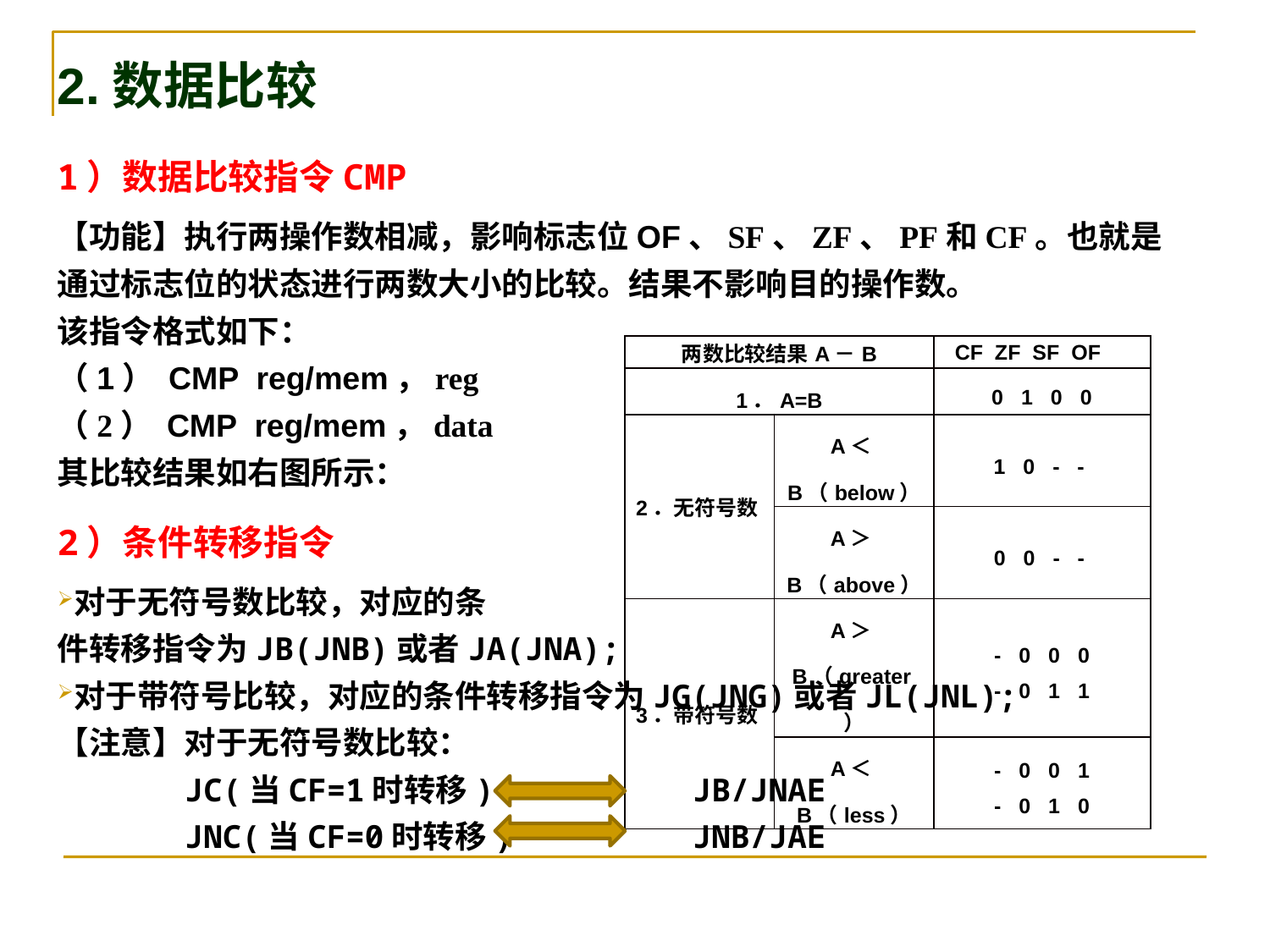

2.数据比较
1）数据比较指令CMP
【功能】执行两操作数相减，影响标志位OF、SF、ZF、PF和CF。也就是通过标志位的状态进行两数大小的比较。结果不影响目的操作数。
该指令格式如下：
（1） CMP  reg/mem，reg（2） CMP  reg/mem，data
其比较结果如右图所示：
2）条件转移指令
对于无符号数比较，对应的条
件转移指令为JB(JNB)或者JA(JNA);
对于带符号比较，对应的条件转移指令为JG(JNG)或者JL(JNL);
【注意】对于无符号数比较：
	JC(当CF=1时转移)		JB/JNAE
	JNC(当CF=0时转移)		JNB/JAE
| 两数比较结果A－B |  | CF ZF SF OF |
| --- | --- | --- |
| 1．A=B |  | 0 1 0 0 |
| 2．无符号数 | A＜B（below） | 1 0 - - |
|  | A＞B（above） | 0 0 - - |
| 3．带符号数 | A＞B（greater） | - 0 0 0 - 0 1 1 |
|  | A＜B（less） | - 0 0 1 - 0 1 0 |